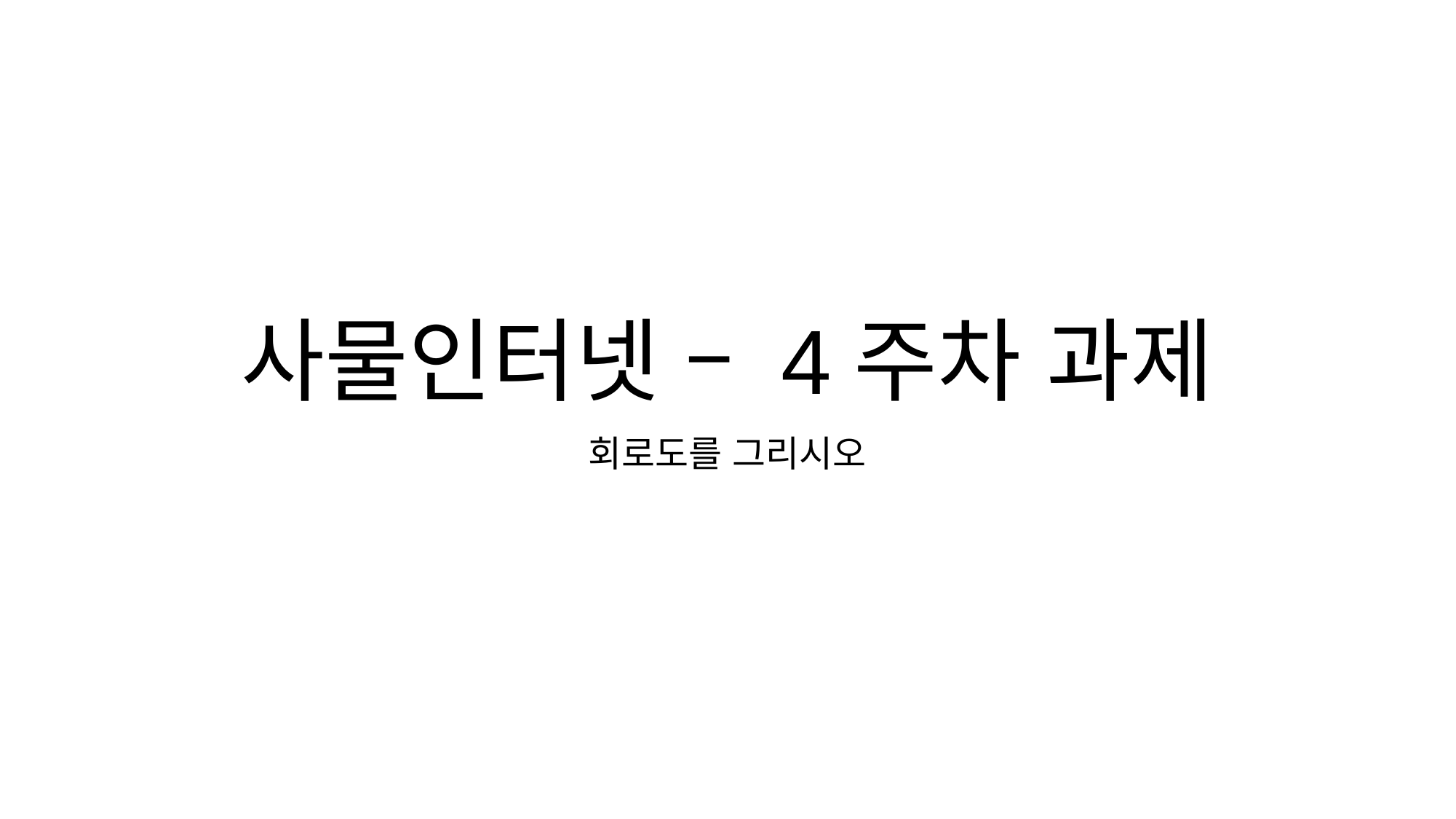

# 사물인터넷 – 4주차 과제
회로도를 그리시오